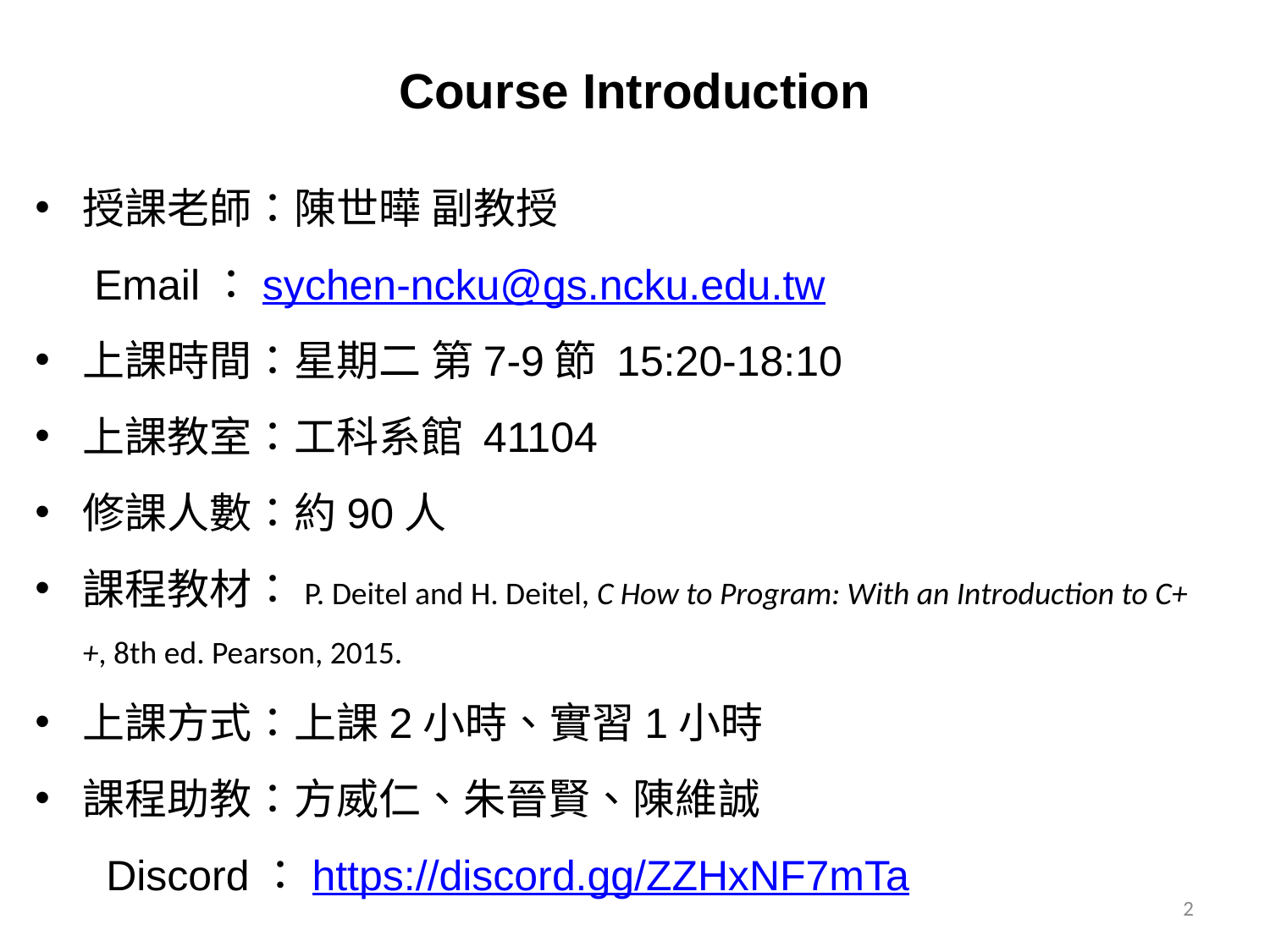

Course Introduction
授課老師：陳世曄 副教授
     Email：sychen-ncku@gs.ncku.edu.tw
上課時間：星期二 第7-9節 15:20-18:10
上課教室：工科系館 41104
修課人數：約90人
課程教材：P. Deitel and H. Deitel, C How to Program: With an Introduction to C++, 8th ed. Pearson, 2015.
上課方式：上課2小時、實習1小時
課程助教：方威仁、朱晉賢、陳維誠
      Discord：https://discord.gg/ZZHxNF7mTa

2